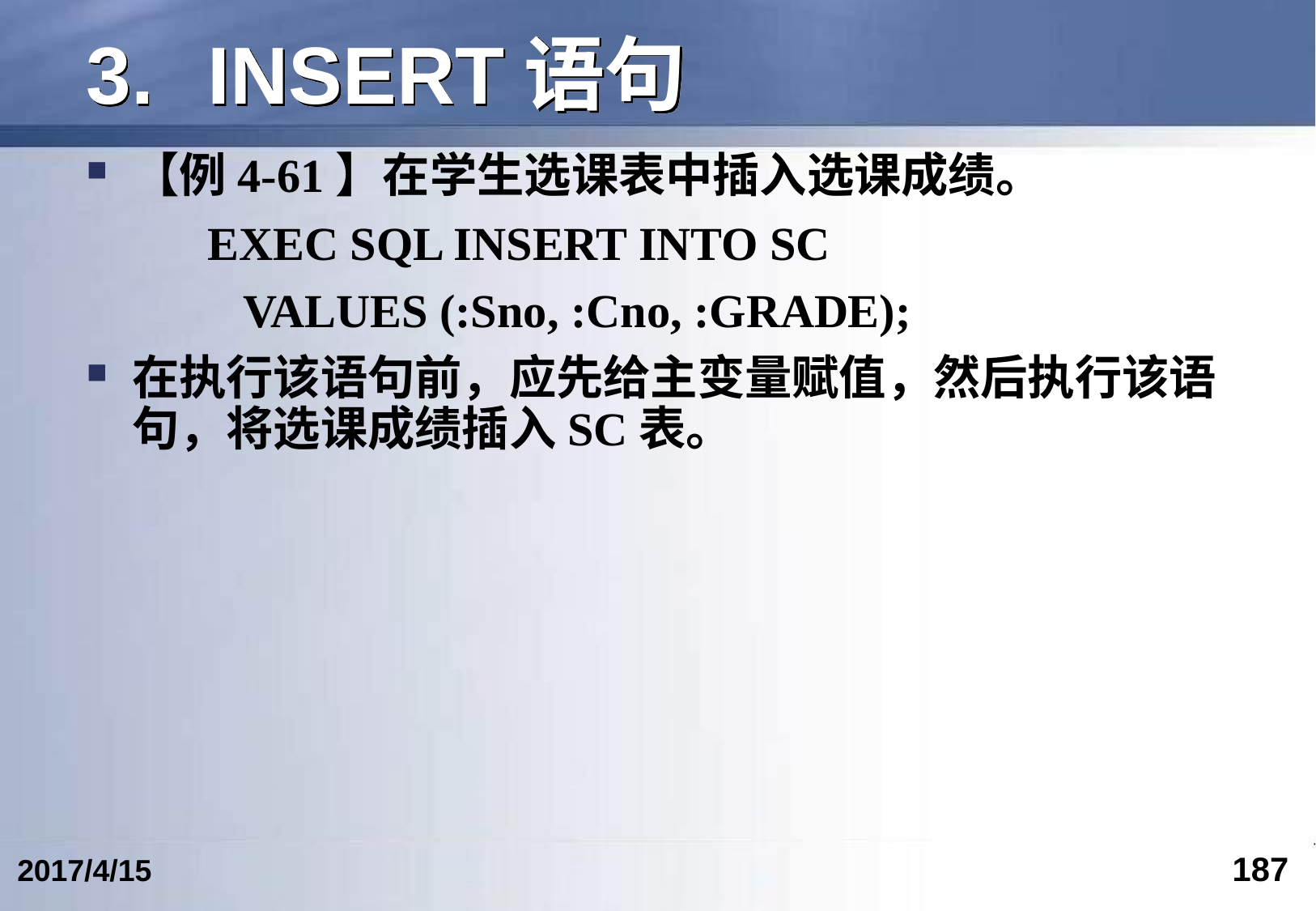

# 3.	INSERT语句
【例4-61】在学生选课表中插入选课成绩。
EXEC SQL INSERT INTO SC
   VALUES (:Sno, :Cno, :GRADE);
在执行该语句前，应先给主变量赋值，然后执行该语句，将选课成绩插入SC表。
187
2017/4/15